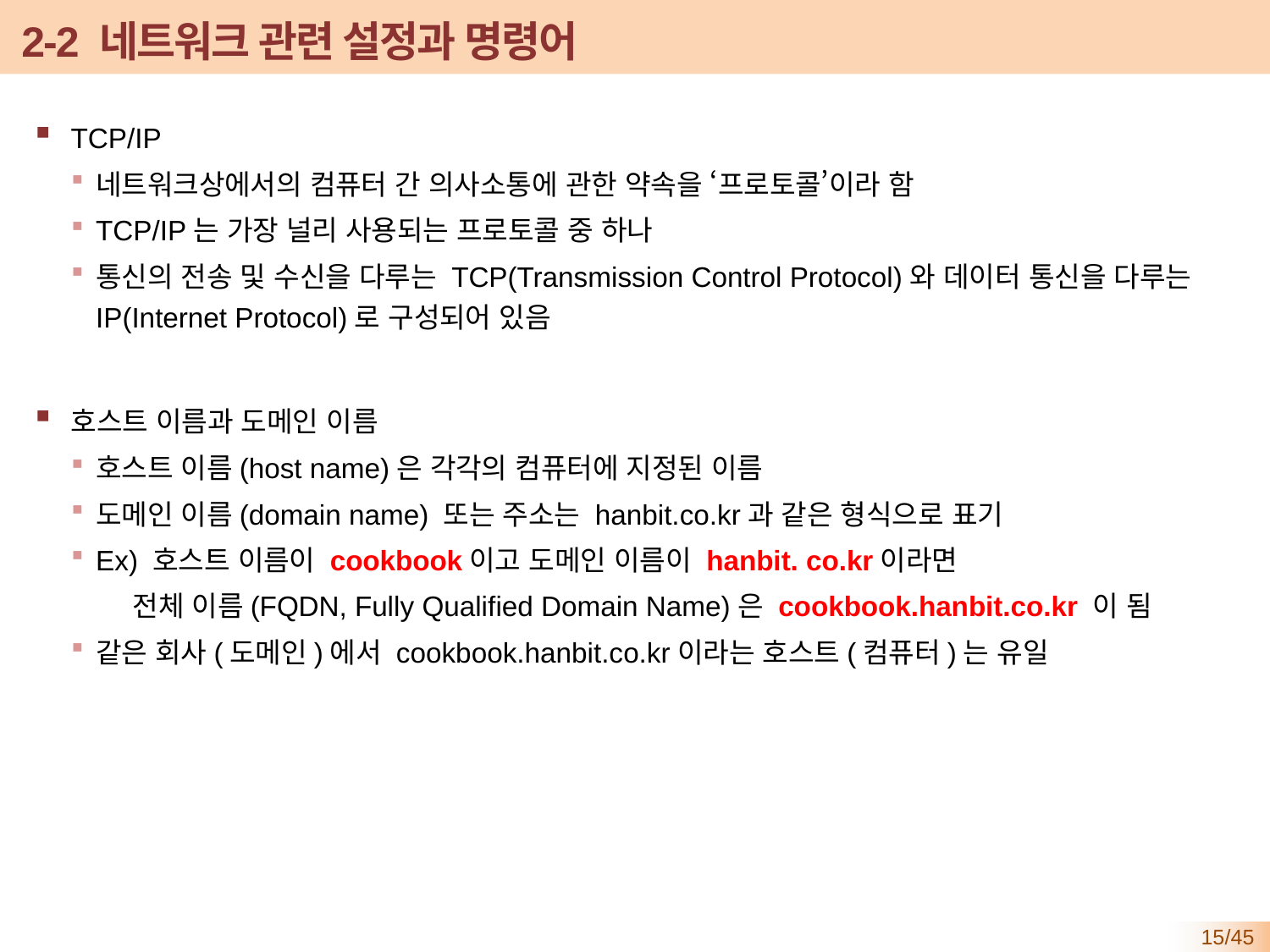

# 2-2 네트워크 관련 설정과 명령어
TCP/IP
네트워크상에서의 컴퓨터 간 의사소통에 관한 약속을 ‘프로토콜’이라 함
TCP/IP는 가장 널리 사용되는 프로토콜 중 하나
통신의 전송 및 수신을 다루는 TCP(Transmission Control Protocol)와 데이터 통신을 다루는 IP(Internet Protocol)로 구성되어 있음

호스트 이름과 도메인 이름
호스트 이름(host name)은 각각의 컴퓨터에 지정된 이름
도메인 이름(domain name) 또는 주소는 hanbit.co.kr과 같은 형식으로 표기
Ex) 호스트 이름이 cookbook이고 도메인 이름이 hanbit. co.kr이라면
       전체 이름(FQDN, Fully Qualified Domain Name)은 cookbook.hanbit.co.kr 이 됨
같은 회사(도메인)에서 cookbook.hanbit.co.kr이라는 호스트(컴퓨터)는 유일